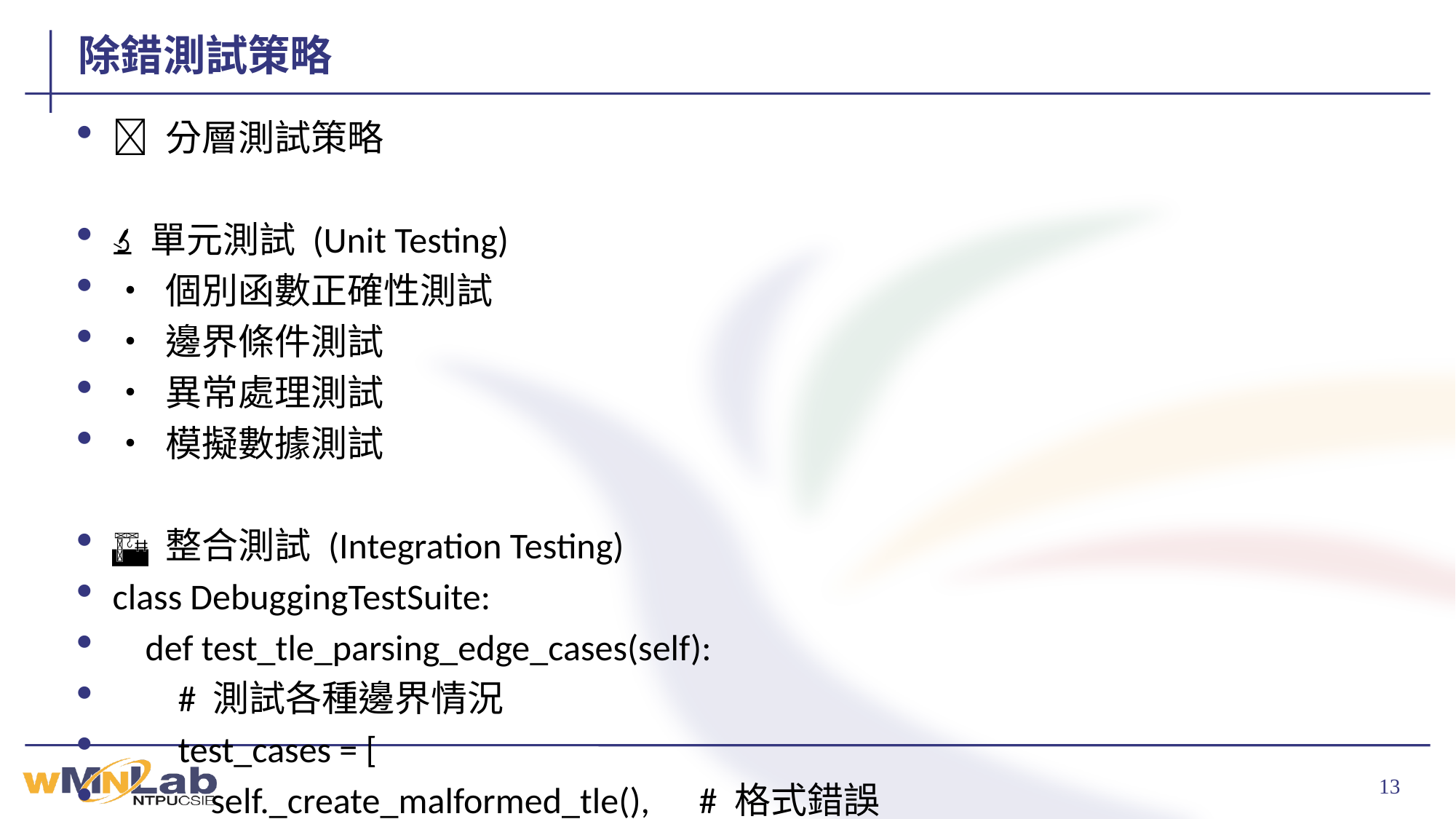

# 除錯測試策略
🧪 分層測試策略

🔬 單元測試 (Unit Testing)
• 個別函數正確性測試
• 邊界條件測試
• 異常處理測試
• 模擬數據測試

🏗️ 整合測試 (Integration Testing)
class DebuggingTestSuite:
    def test_tle_parsing_edge_cases(self):
        # 測試各種邊界情況
        test_cases = [
            self._create_malformed_tle(),      # 格式錯誤
            self._create_checksum_error_tle(), # 檢查碼錯誤
            self._create_old_epoch_tle(),      # 過期數據
            self._create_extreme_orbit_tle()   # 極端軌道
        ]

        for test_case in test_cases:
            try:
                result = self.tle_parser.parse_tle(test_case.tle_lines)
                # 驗證結果或異常處理
                self.assert_expected_behavior(result, test_case.expected)
            except Exception as e:
                self.assert_exception_handled_correctly(e, test_case.expected_exception)

    def stress_test_large_dataset(self):
        # 壓力測試
        large_tle_dataset = self._generate_large_tle_dataset(10000)

        start_time = time.time()
        results = self.processor.process_all_satellites(large_tle_dataset)
        processing_time = time.time() - start_time

        # 性能基準驗證
        self.assertLess(processing_time, 30)  # 30秒內完成
        self.assertGreater(results.success_rate, 0.995)  # 99.5%成功率